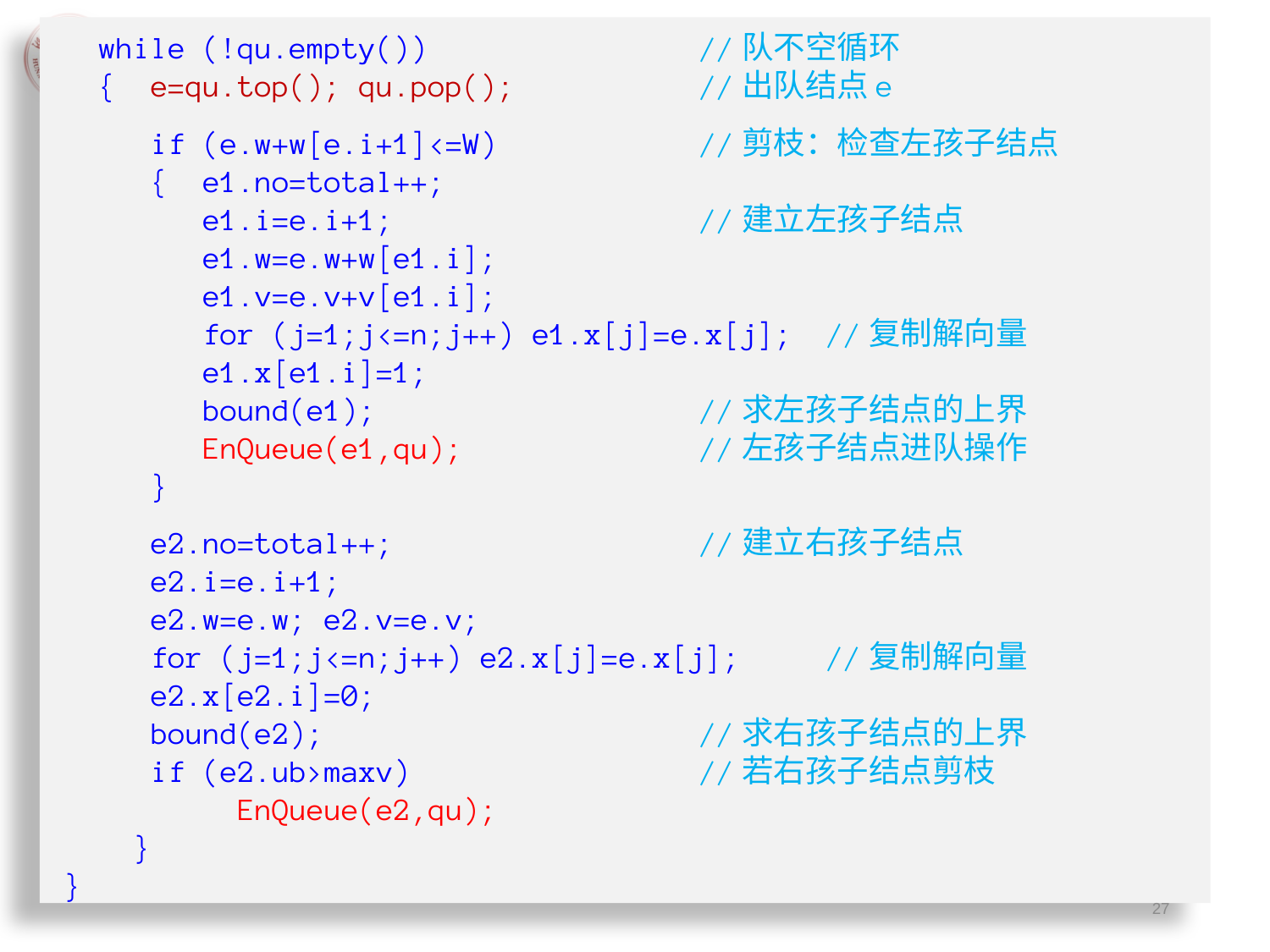

while (!qu.empty())			//队不空循环
  {  e=qu.top(); qu.pop();		//出队结点e
     if (e.w+w[e.i+1]<=W)		//剪枝：检查左孩子结点
     {  e1.no=total++;
        e1.i=e.i+1;			//建立左孩子结点
        e1.w=e.w+w[e1.i];
        e1.v=e.v+v[e1.i];
        for (j=1;j<=n;j++) e1.x[j]=e.x[j]; 	//复制解向量
        e1.x[e1.i]=1;
        bound(e1);			//求左孩子结点的上界
        EnQueue(e1,qu);		//左孩子结点进队操作
     }
     e2.no=total++;			//建立右孩子结点
     e2.i=e.i+1;
     e2.w=e.w; e2.v=e.v;
     for (j=1;j<=n;j++) e2.x[j]=e.x[j]; 	//复制解向量
     e2.x[e2.i]=0;
     bound(e2);			//求右孩子结点的上界
     if (e2.ub>maxv)			//若右孩子结点剪枝
          EnQueue(e2,qu);
    }
}
27